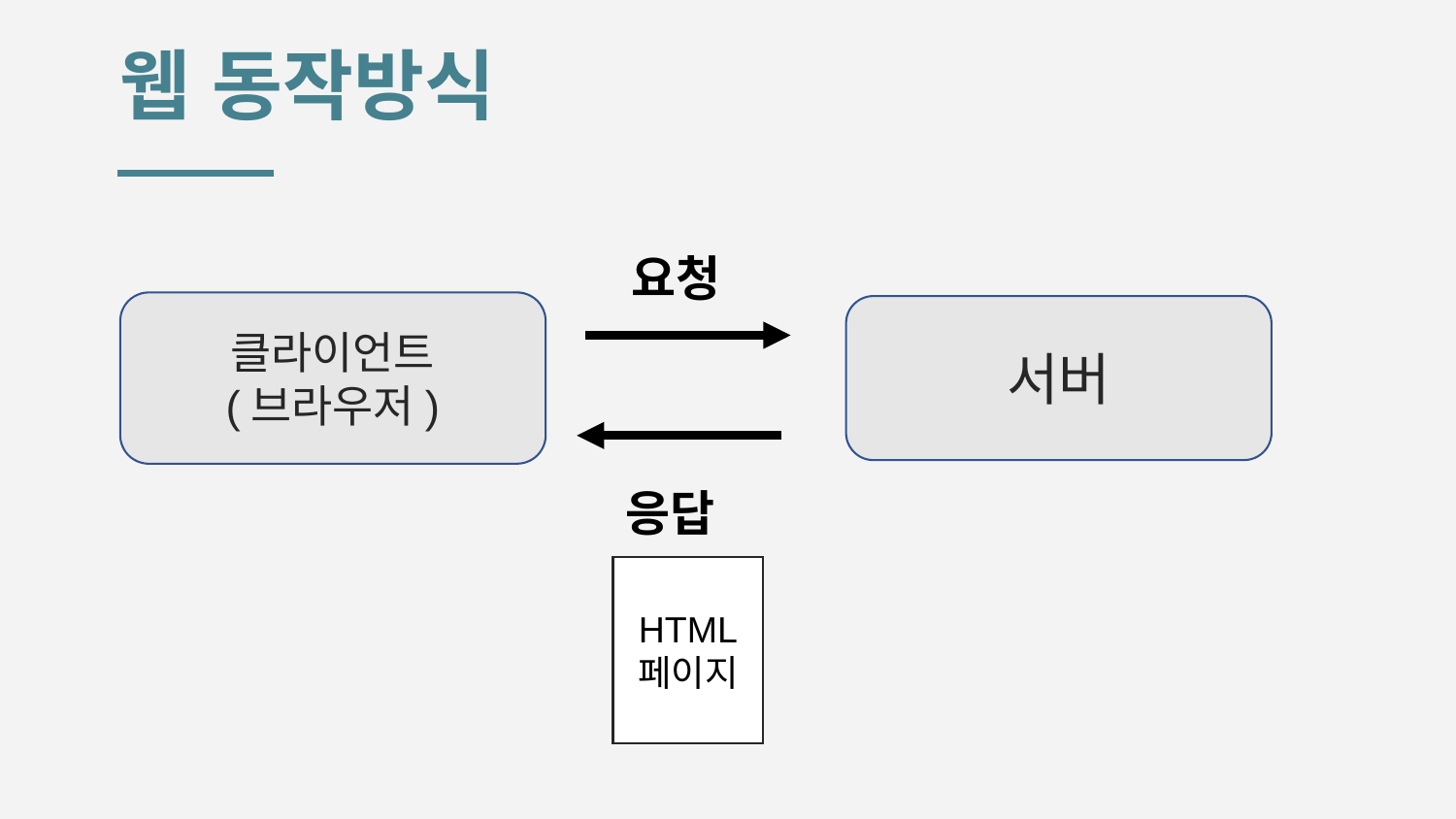

# 웹 동작방식
요청
클라이언트
(브라우저)
서버
응답
HTML
페이지